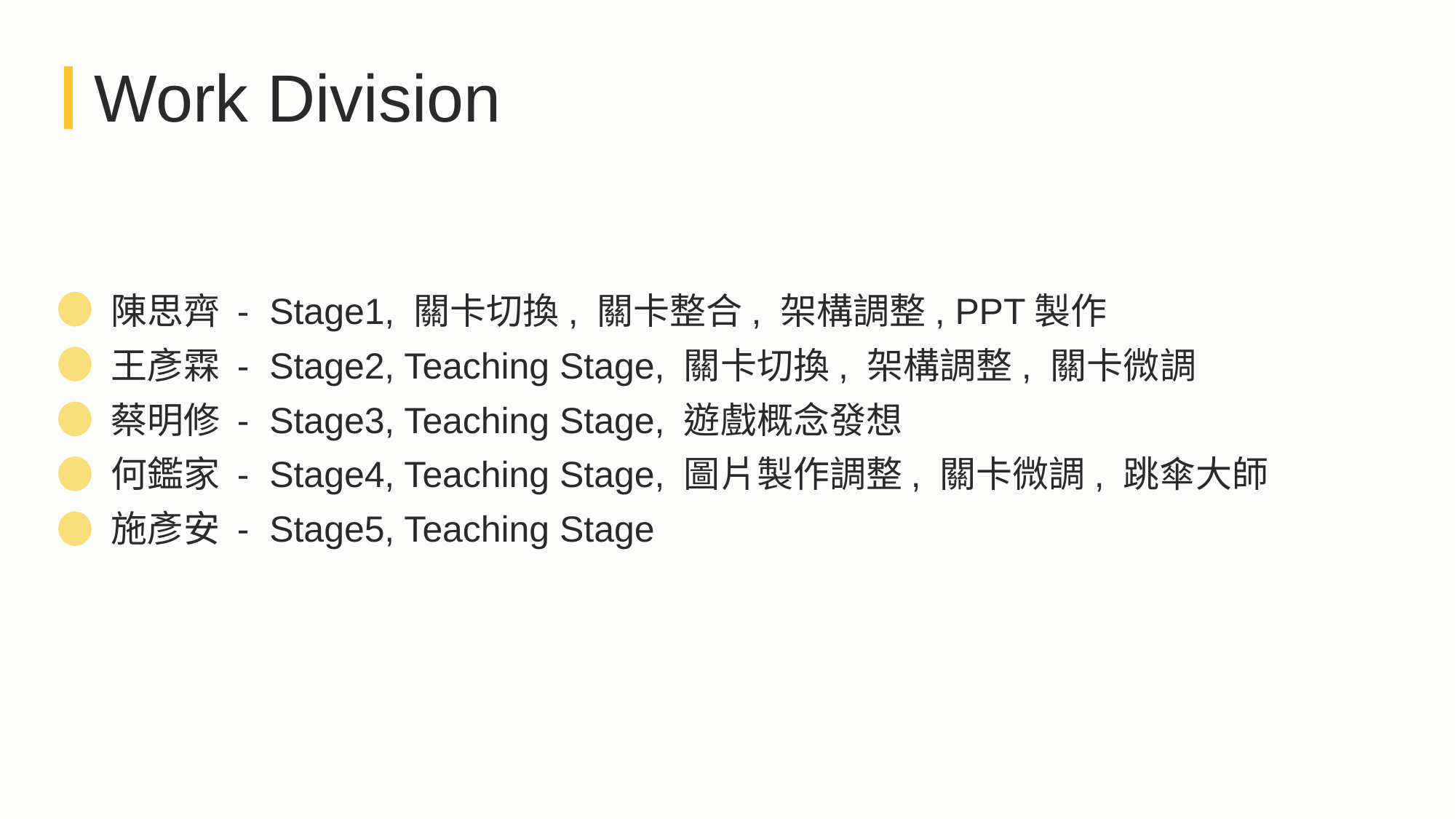

Work Division

陳思齊 -  Stage1, 關卡切換, 關卡整合, 架構調整, PPT製作
王彥霖 -  Stage2, Teaching Stage, 關卡切換, 架構調整, 關卡微調
蔡明修 -  Stage3, Teaching Stage, 遊戲概念發想
何鑑家 -  Stage4, Teaching Stage, 圖片製作調整, 關卡微調, 跳傘大師
施彥安 -  Stage5, Teaching Stage